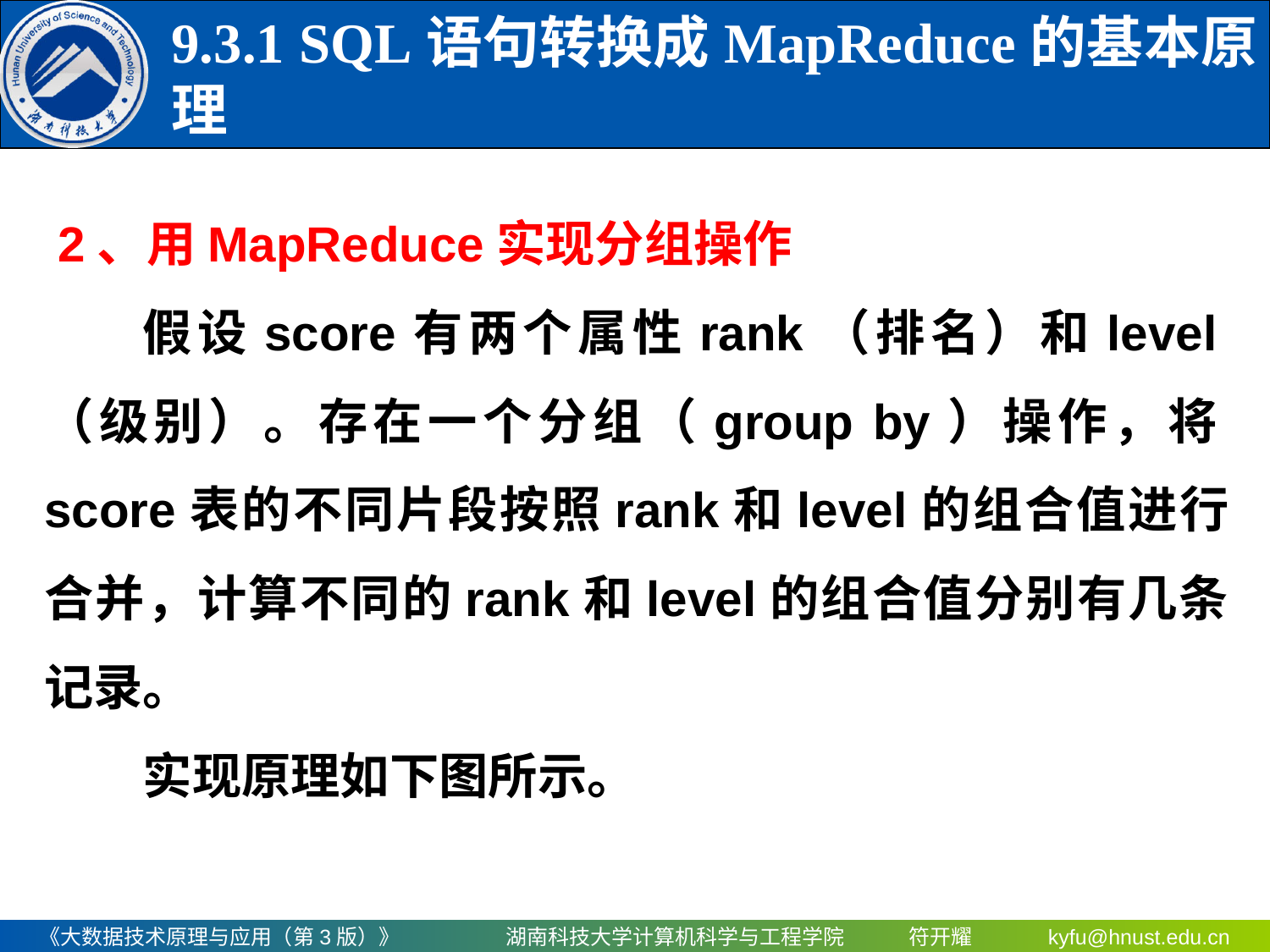

9.3.1 SQL语句转换成MapReduce的基本原理
 2、用MapReduce实现分组操作
假设score有两个属性rank（排名）和level（级别）。存在一个分组（group by）操作，将score表的不同片段按照rank和level的组合值进行合并，计算不同的rank和level的组合值分别有几条记录。
实现原理如下图所示。